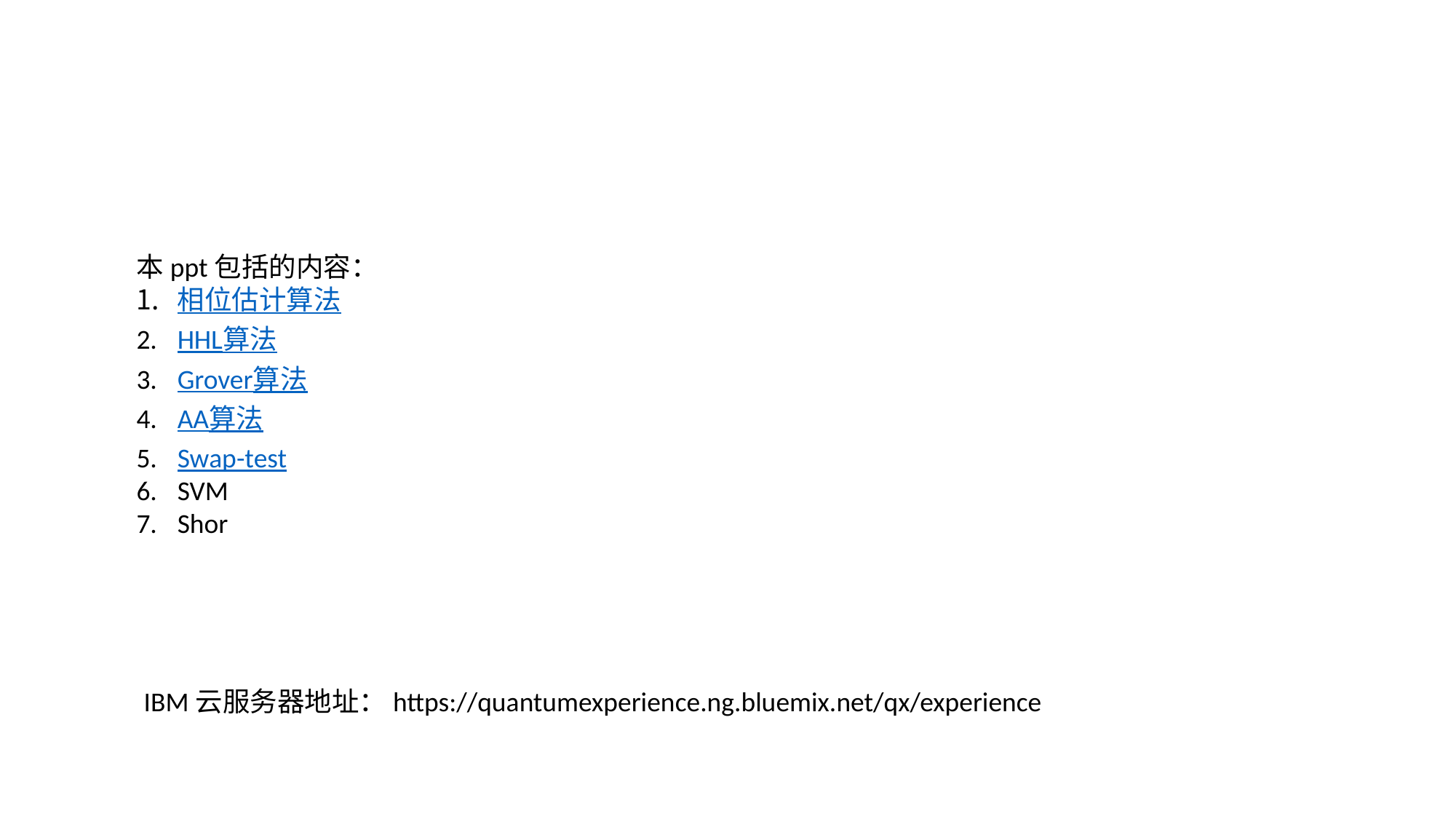

本ppt包括的内容：
相位估计算法
HHL算法
Grover算法
AA算法
Swap-test
SVM
Shor

IBM云服务器地址：https://quantumexperience.ng.bluemix.net/qx/experience